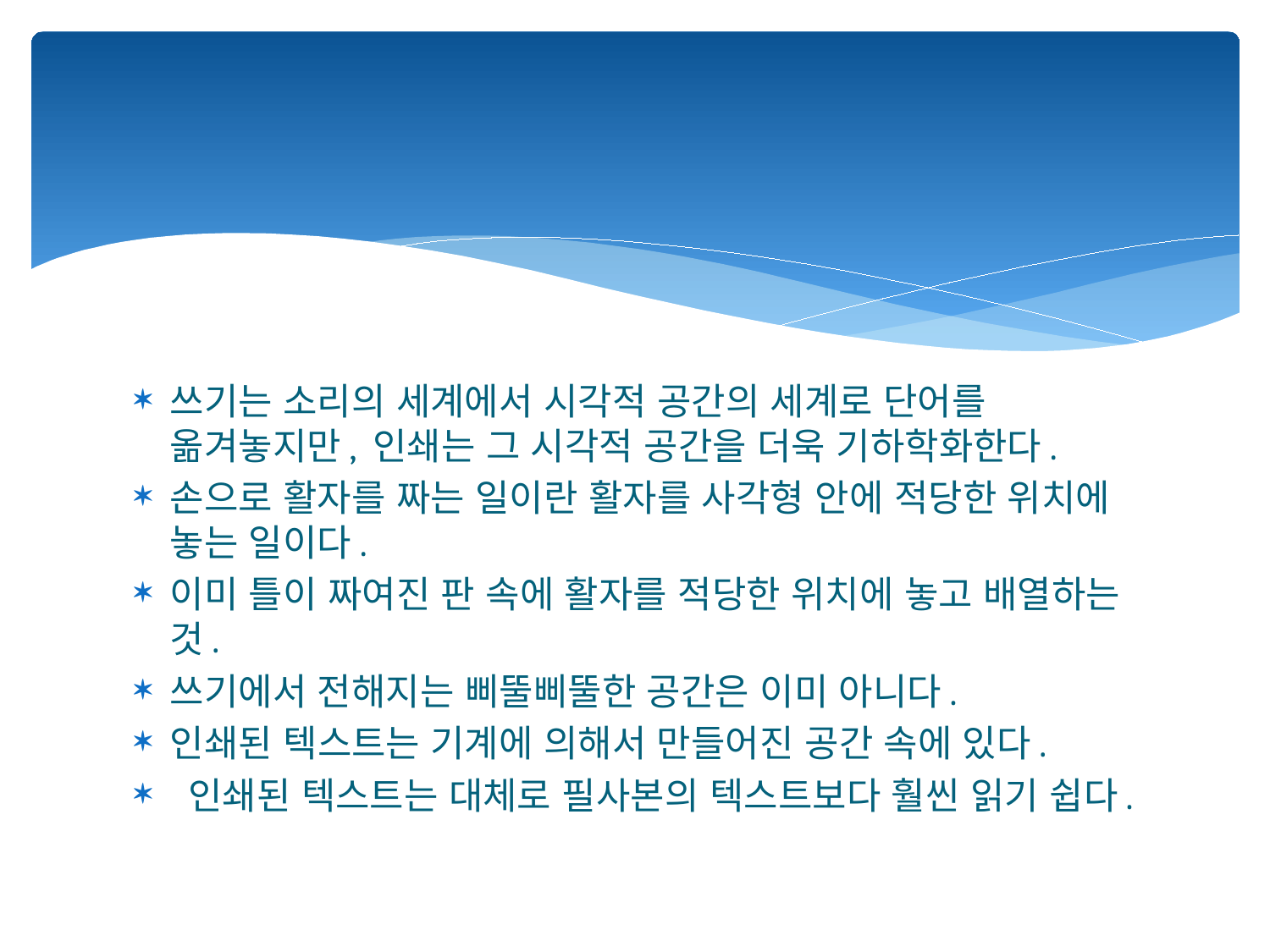

#
쓰기는 소리의 세계에서 시각적 공간의 세계로 단어를 옮겨놓지만, 인쇄는 그 시각적 공간을 더욱 기하학화한다.
손으로 활자를 짜는 일이란 활자를 사각형 안에 적당한 위치에 놓는 일이다.
이미 틀이 짜여진 판 속에 활자를 적당한 위치에 놓고 배열하는 것.
쓰기에서 전해지는 삐뚤삐뚤한 공간은 이미 아니다.
인쇄된 텍스트는 기계에 의해서 만들어진 공간 속에 있다.
 인쇄된 텍스트는 대체로 필사본의 텍스트보다 훨씬 읽기 쉽다.